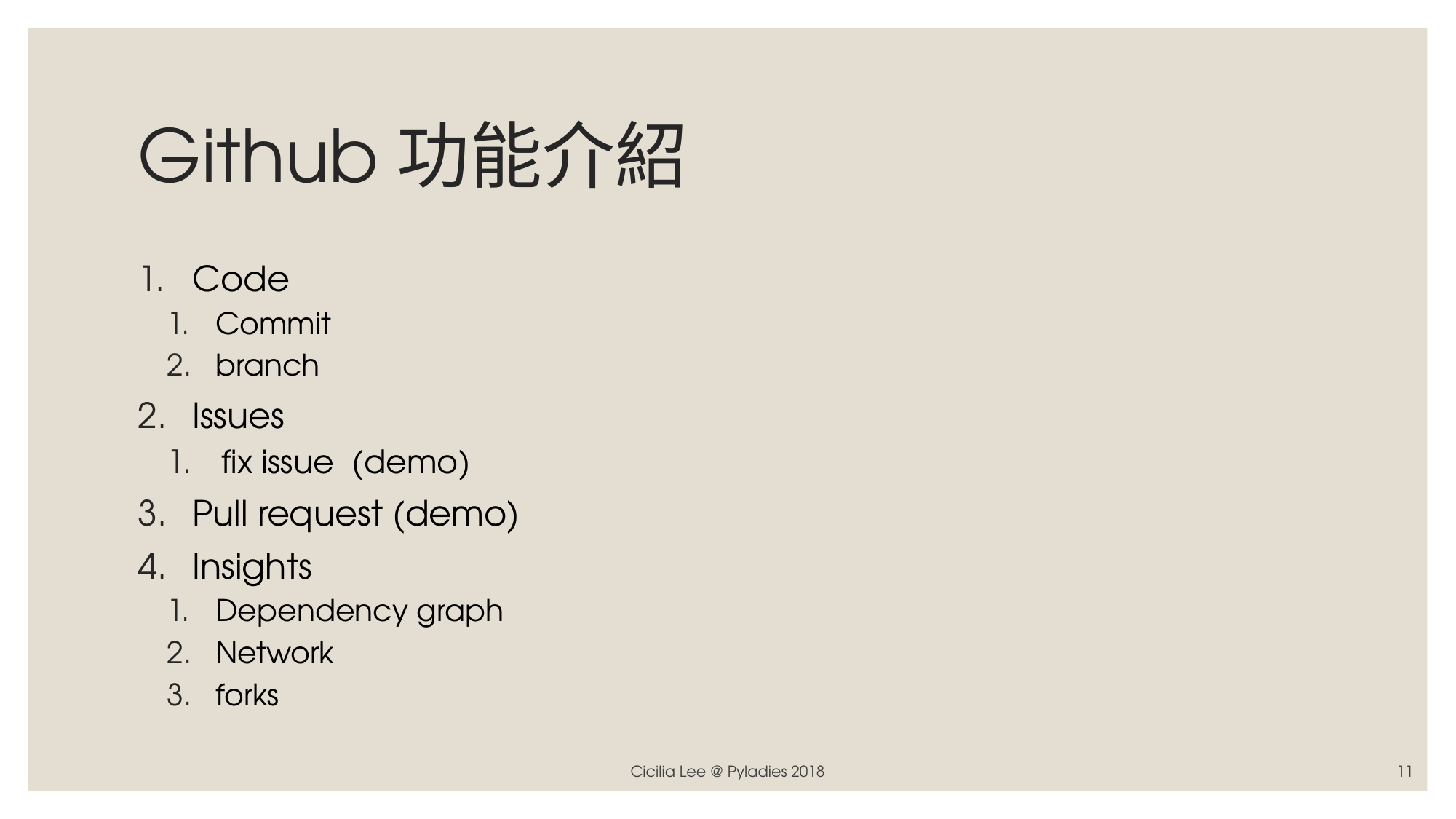

# Github功能介紹
Code
Commit
branch
Issues
fix issue  (demo)
Pull request (demo)
Insights
Dependency graph
Network
forks
Cicilia Lee @ Pyladies 2018
11